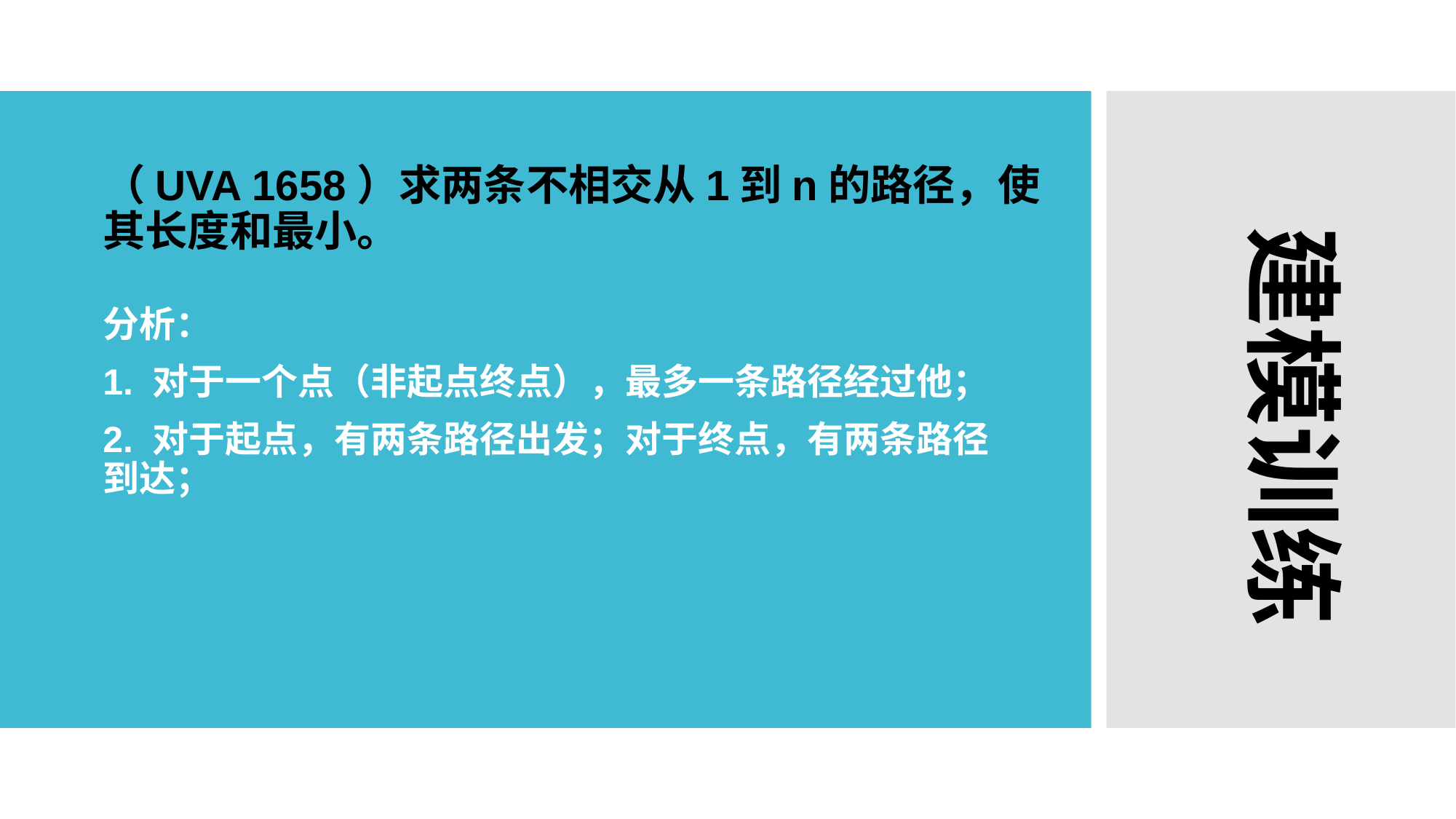

（UVA 1658）求两条不相交从1到n的路径，使其长度和最小。
建模训练
分析：
1. 对于一个点（非起点终点），最多一条路径经过他；
2. 对于起点，有两条路径出发；对于终点，有两条路径到达；